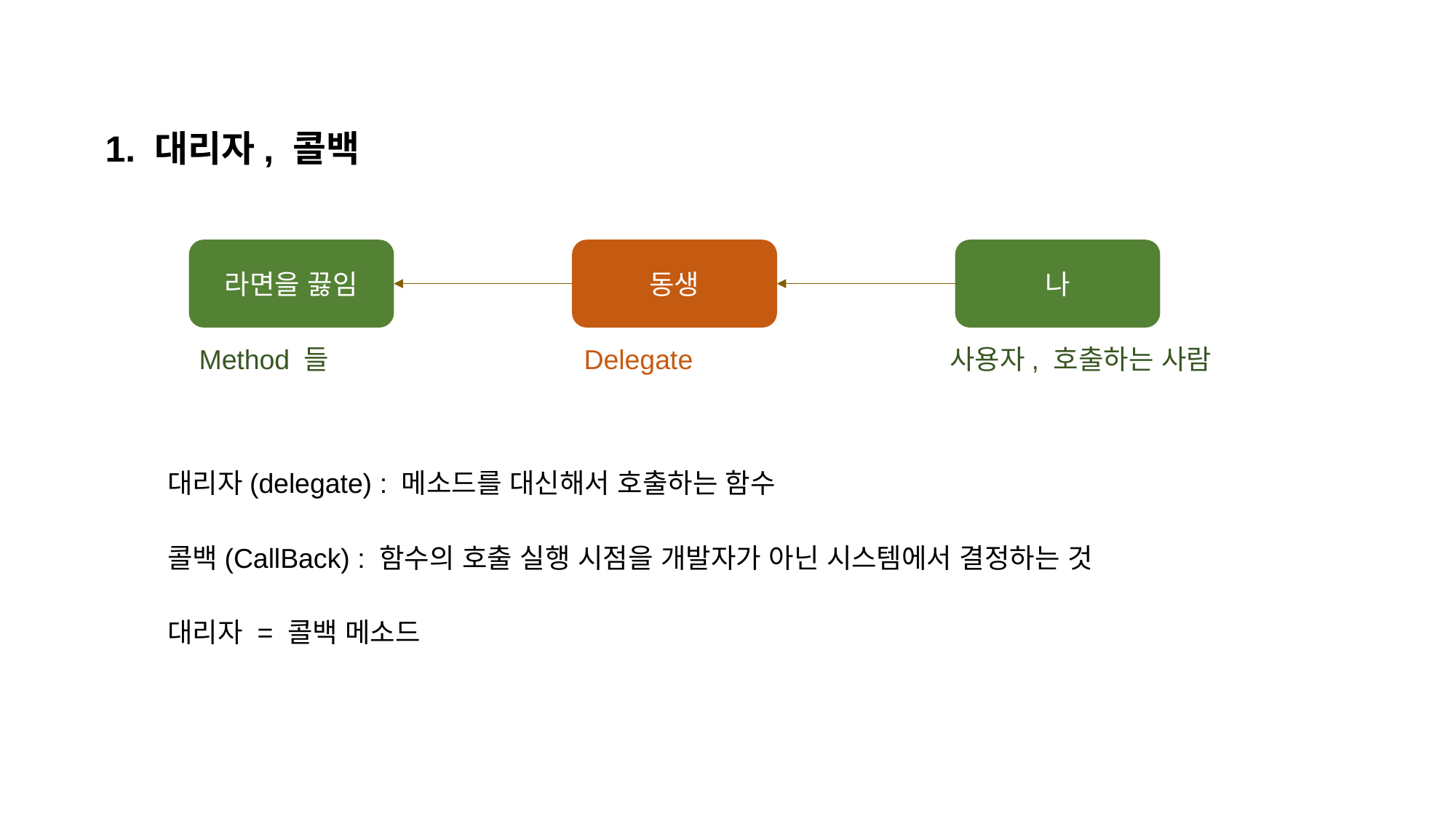

1. 대리자, 콜백
동생
나
라면을 끓임
Method 들
Delegate
사용자, 호출하는 사람
대리자(delegate) : 메소드를 대신해서 호출하는 함수
콜백(CallBack) : 함수의 호출 실행 시점을 개발자가 아닌 시스템에서 결정하는 것
대리자 = 콜백 메소드